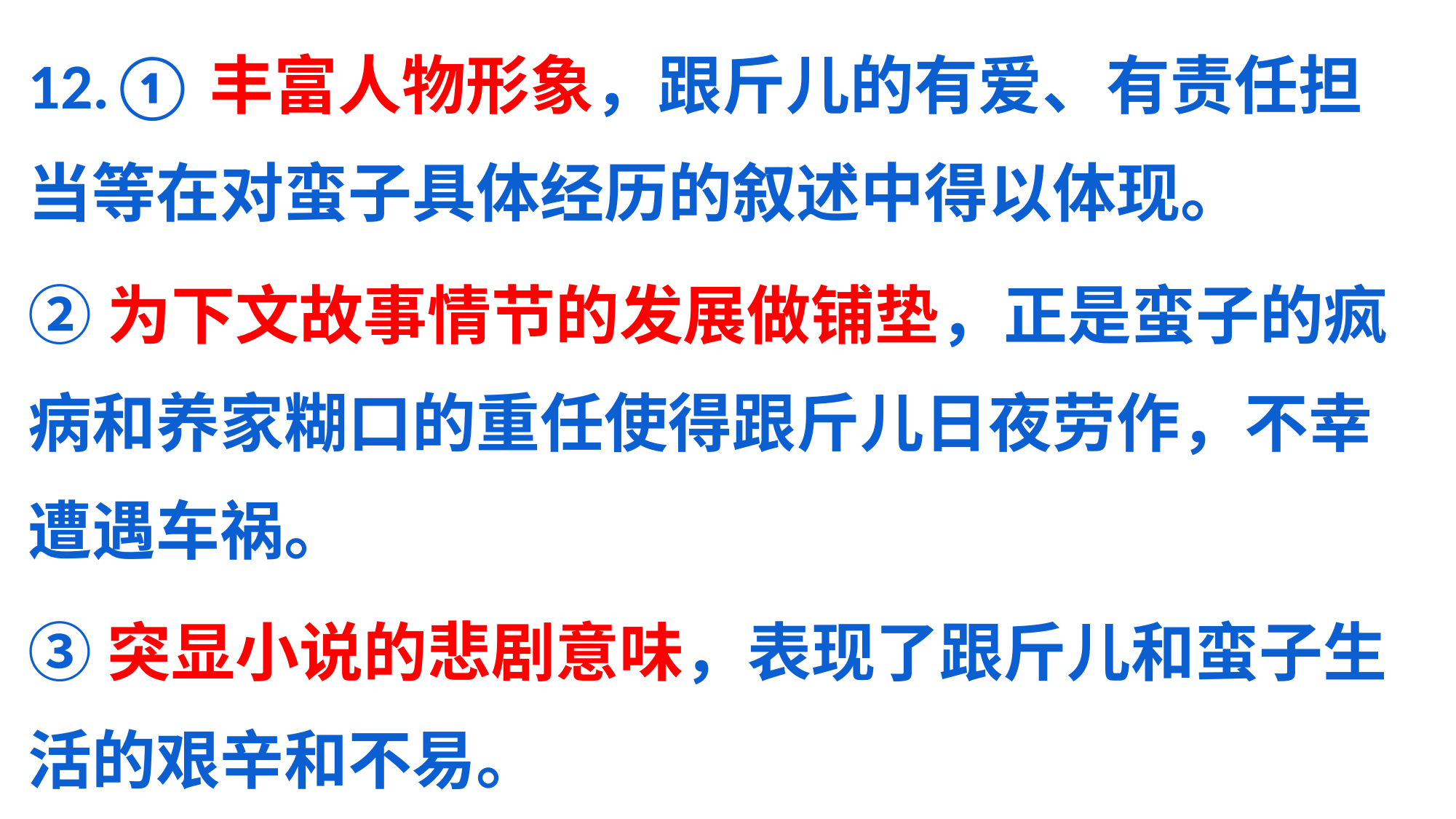

12.①丰富人物形象，跟斤儿的有爱、有责任担当等在对蛮子具体经历的叙述中得以体现。
②为下文故事情节的发展做铺垫，正是蛮子的疯病和养家糊口的重任使得跟斤儿日夜劳作，不幸遭遇车祸。
③突显小说的悲剧意味，表现了跟斤儿和蛮子生活的艰辛和不易。